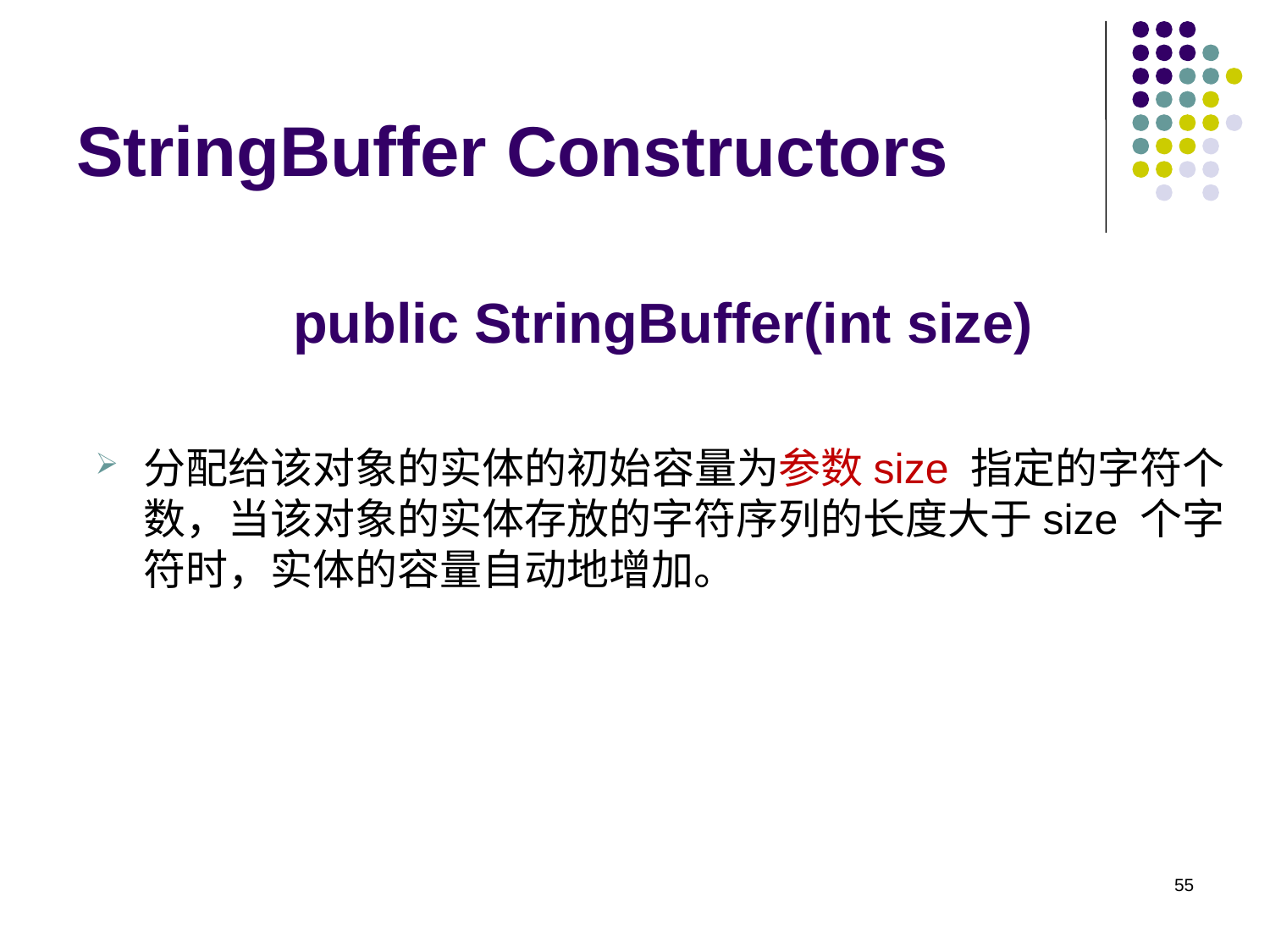

# StringBuffer Constructors
public StringBuffer(int size)

分配给该对象的实体的初始容量为参数size 指定的字符个数，当该对象的实体存放的字符序列的长度大于size 个字符时，实体的容量自动地增加。

55